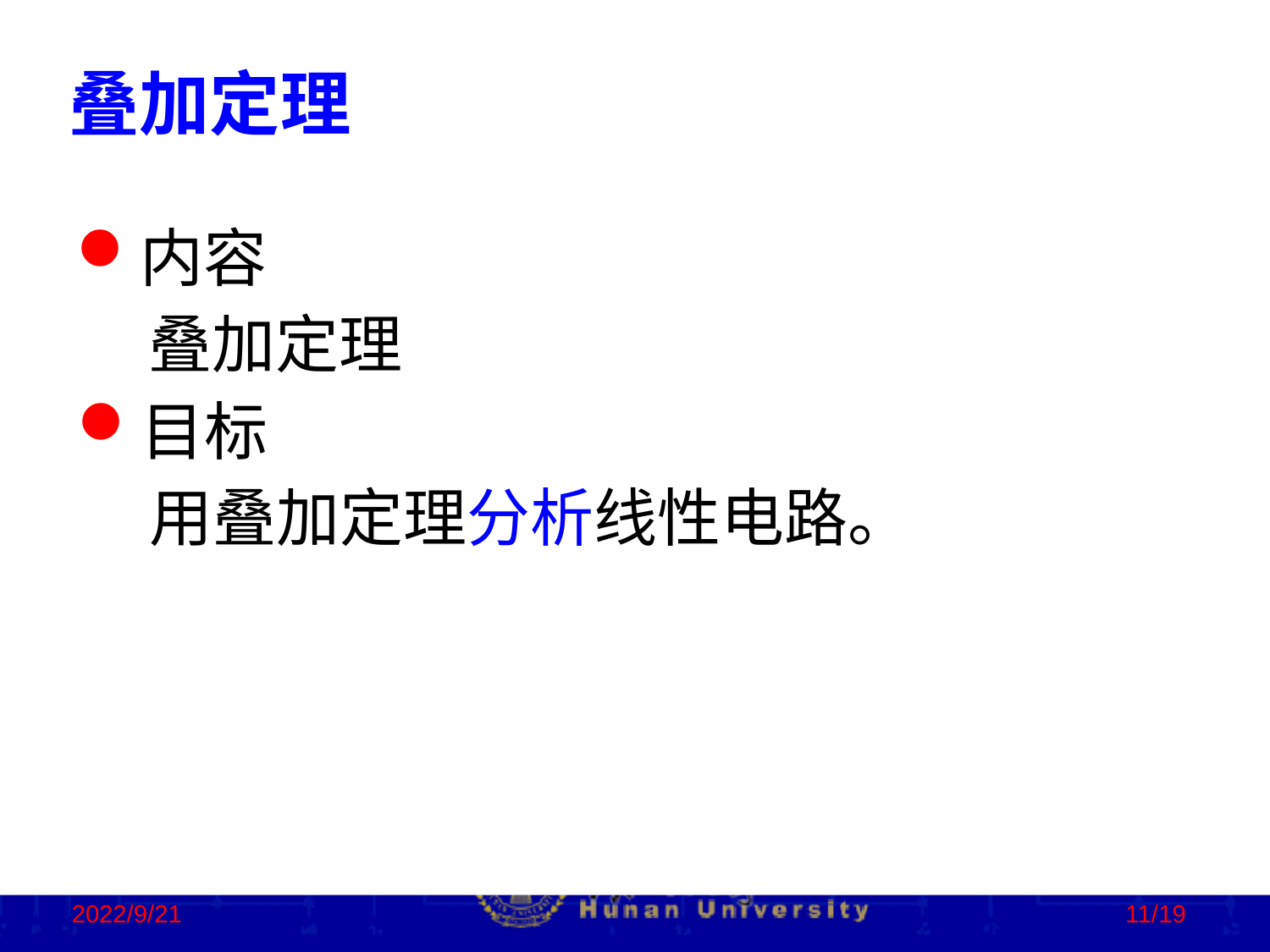

叠加定理
内容
    叠加定理
目标
    用叠加定理分析线性电路。
2022/9/21
11/19